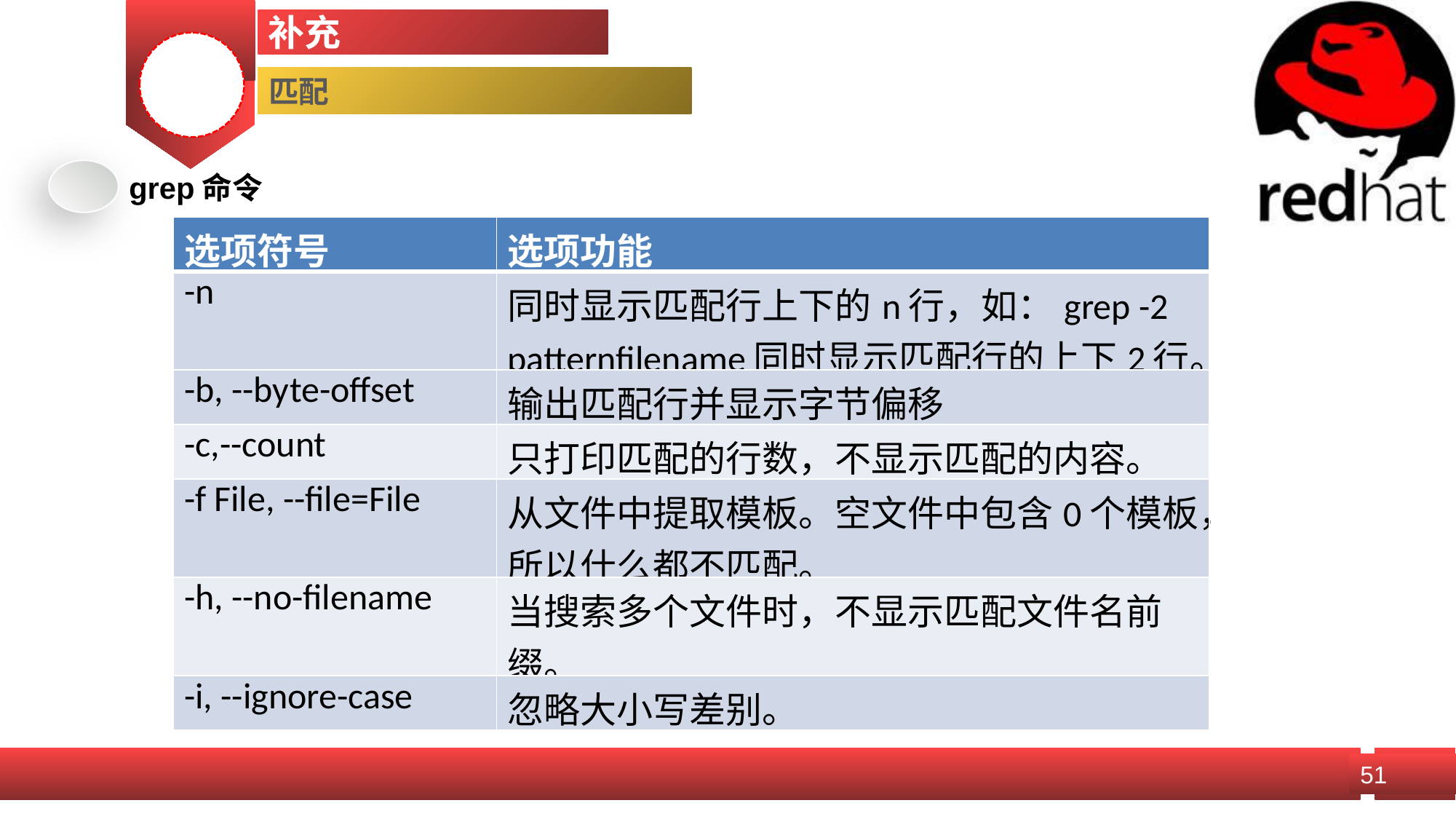

补充

匹配

grep命令
| 选项符号 | 选项功能 |
| --- | --- |
| -n | 同时显示匹配行上下的n行，如：grep -2 patternfilename同时显示匹配行的上下2行。 |
| -b, --byte-offset | 输出匹配行并显示字节偏移 |
| -c,--count | 只打印匹配的行数，不显示匹配的内容。 |
| -f File, --file=File | 从文件中提取模板。空文件中包含0个模板，所以什么都不匹配。 |
| -h, --no-filename | 当搜索多个文件时，不显示匹配文件名前缀。 |
| -i, --ignore-case | 忽略大小写差别。 |